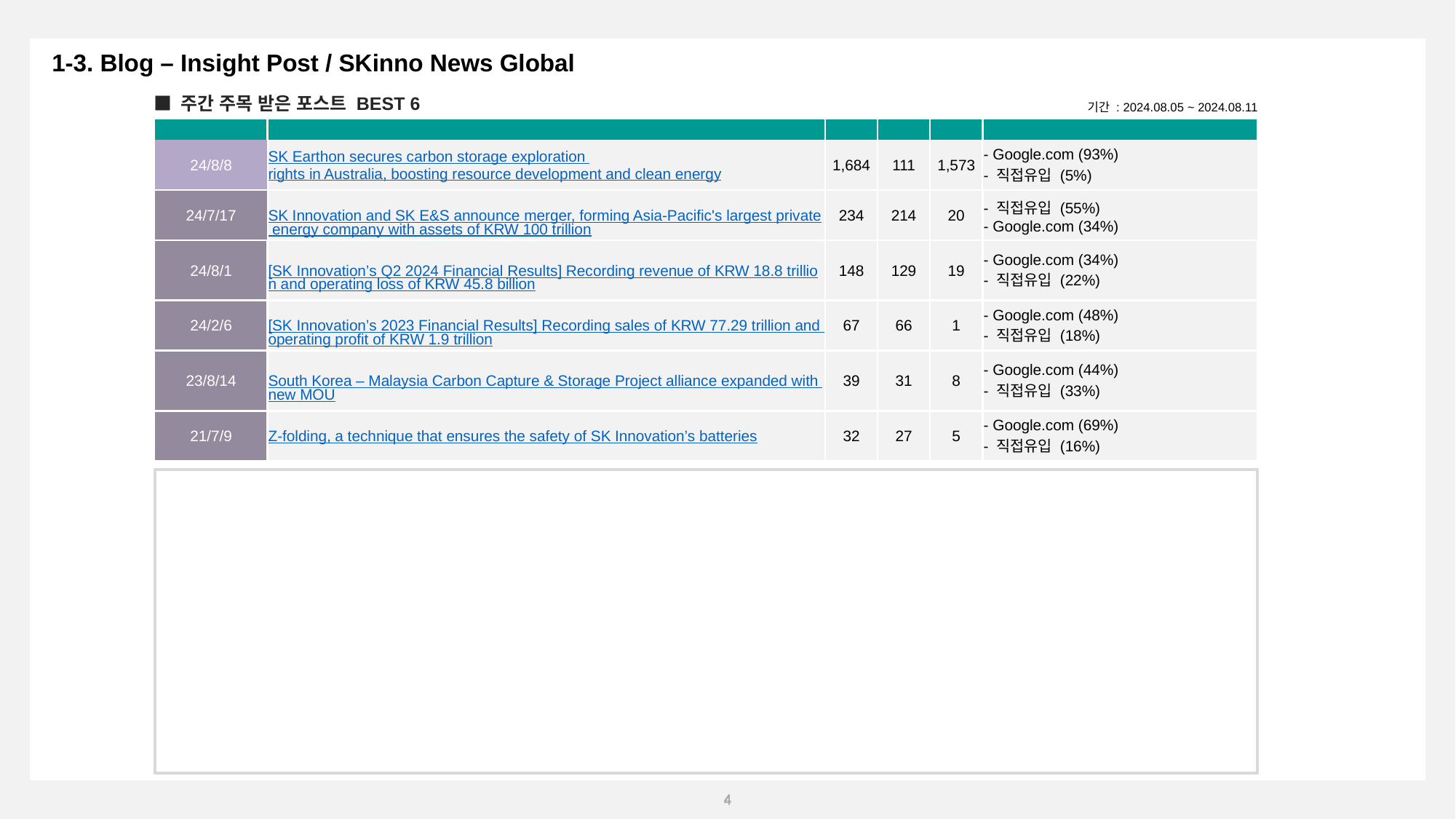

1-3. Blog – Insight Post / SKinno News Global
■ 주간 주목 받은 포스트 BEST 6
기간 : 2024.08.05 ~ 2024.08.11
| 게재 일자 | 포스트명 | 주간 PV | PC | 모바일 | 유입 경로 (구글 애널리틱스) |
| --- | --- | --- | --- | --- | --- |
| 24/8/8 | SK Earthon secures carbon storage exploration rights in Australia, boosting resource development and clean energy | 1,684 | 111 | 1,573 | - Google.com (93%) - 직접유입 (5%) |
| 24/7/17 | SK Innovation and SK E&S announce merger, forming Asia-Pacific's largest private energy company with assets of KRW 100 trillion | 234 | 214 | 20 | - 직접유입 (55%) - Google.com (34%) |
| 24/8/1 | [SK Innovation’s Q2 2024 Financial Results] Recording revenue of KRW 18.8 trillion and operating loss of KRW 45.8 billion | 148 | 129 | 19 | - Google.com (34%) - 직접유입 (22%) |
| 24/2/6 | [SK Innovation’s 2023 Financial Results] Recording sales of KRW 77.29 trillion and operating profit of KRW 1.9 trillion | 67 | 66 | 1 | - Google.com (48%) - 직접유입 (18%) |
| 23/8/14 | South Korea – Malaysia Carbon Capture & Storage Project alliance expanded with new MOU | 39 | 31 | 8 | - Google.com (44%) - 직접유입 (33%) |
| 21/7/9 | Z-folding, a technique that ensures the safety of SK Innovation’s batteries | 32 | 27 | 5 | - Google.com (69%) - 직접유입 (16%) |